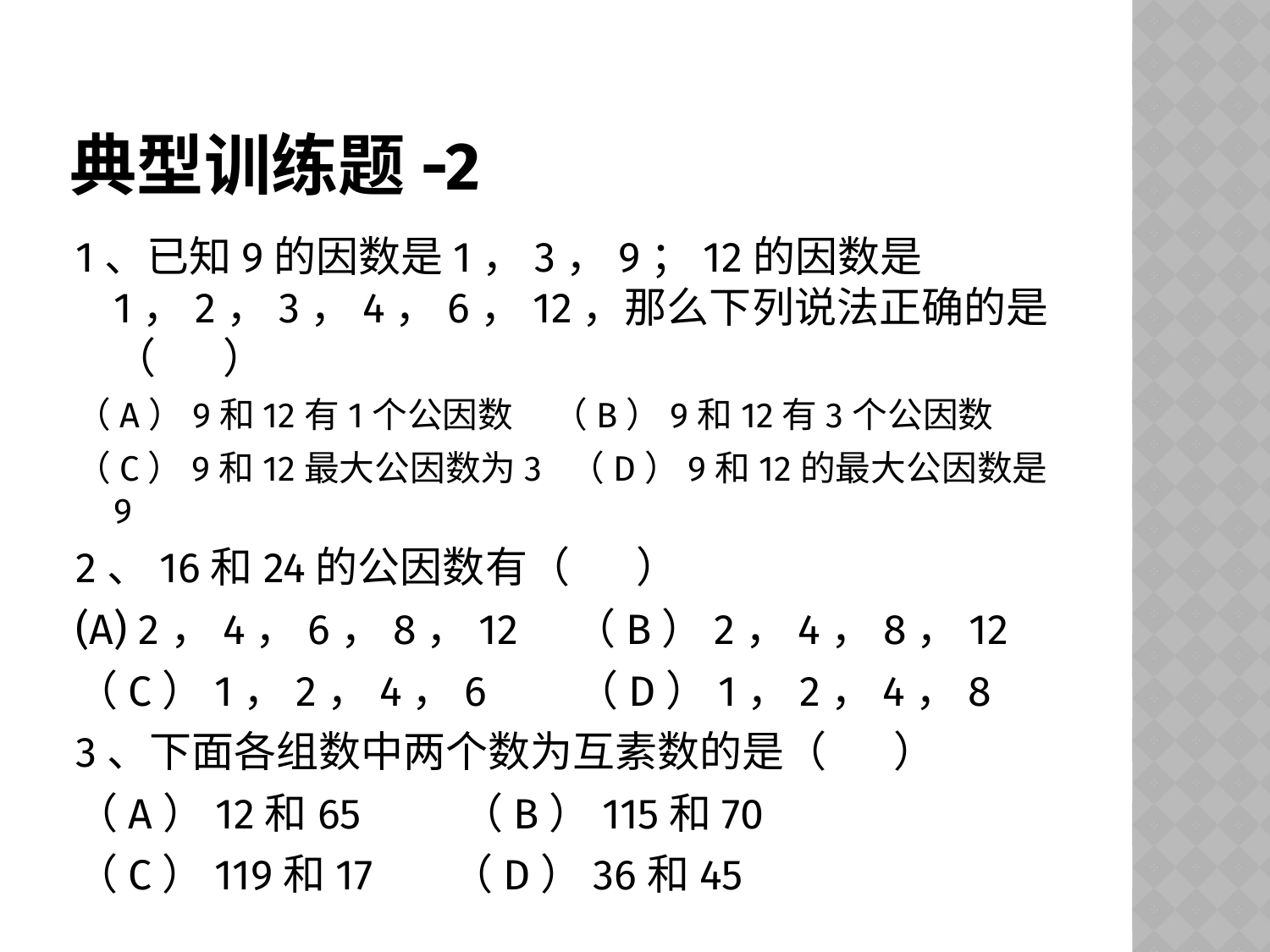

# 典型训练题-2
1、已知9的因数是1，3，9；12的因数是1，2，3，4，6，12，那么下列说法正确的是（       ）
（A）9和12有1个公因数     （B）9和12有3个公因数
（C）9和12最大公因数为3  （D）9和12的最大公因数是9
2、16和24的公因数有（       ）
(A) 2，4，6，8，12    （B）2，4，8，12
（C）1，2，4，6       （D）1，2，4，8
3、下面各组数中两个数为互素数的是（       ）
（A）12和65        （B）115和70
（C）119和17      （D）36和45